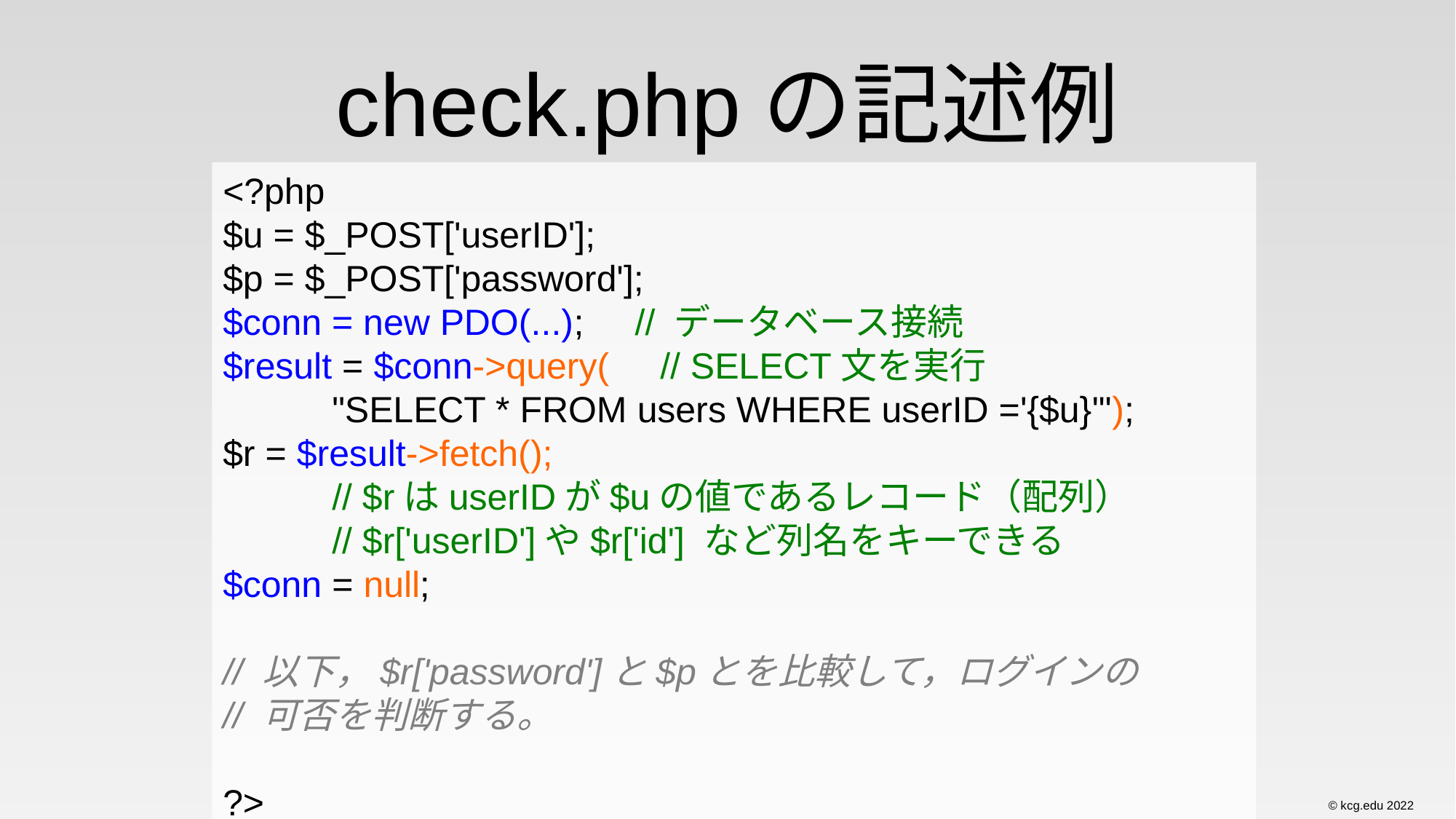

# check.phpの記述例
<?php
$u = $_POST['userID'];
$p = $_POST['password'];
$conn = new PDO(...);     // データベース接続
$result = $conn->query(     // SELECT文を実行
	"SELECT * FROM users WHERE userID ='{$u}'");
$r = $result->fetch();
	// $rはuserIDが$uの値であるレコード（配列）
	// $r['userID']や$r['id'] など列名をキーできる
$conn = null;

// 以下，$r['password']と$pとを比較して，ログインの
// 可否を判断する。

?>